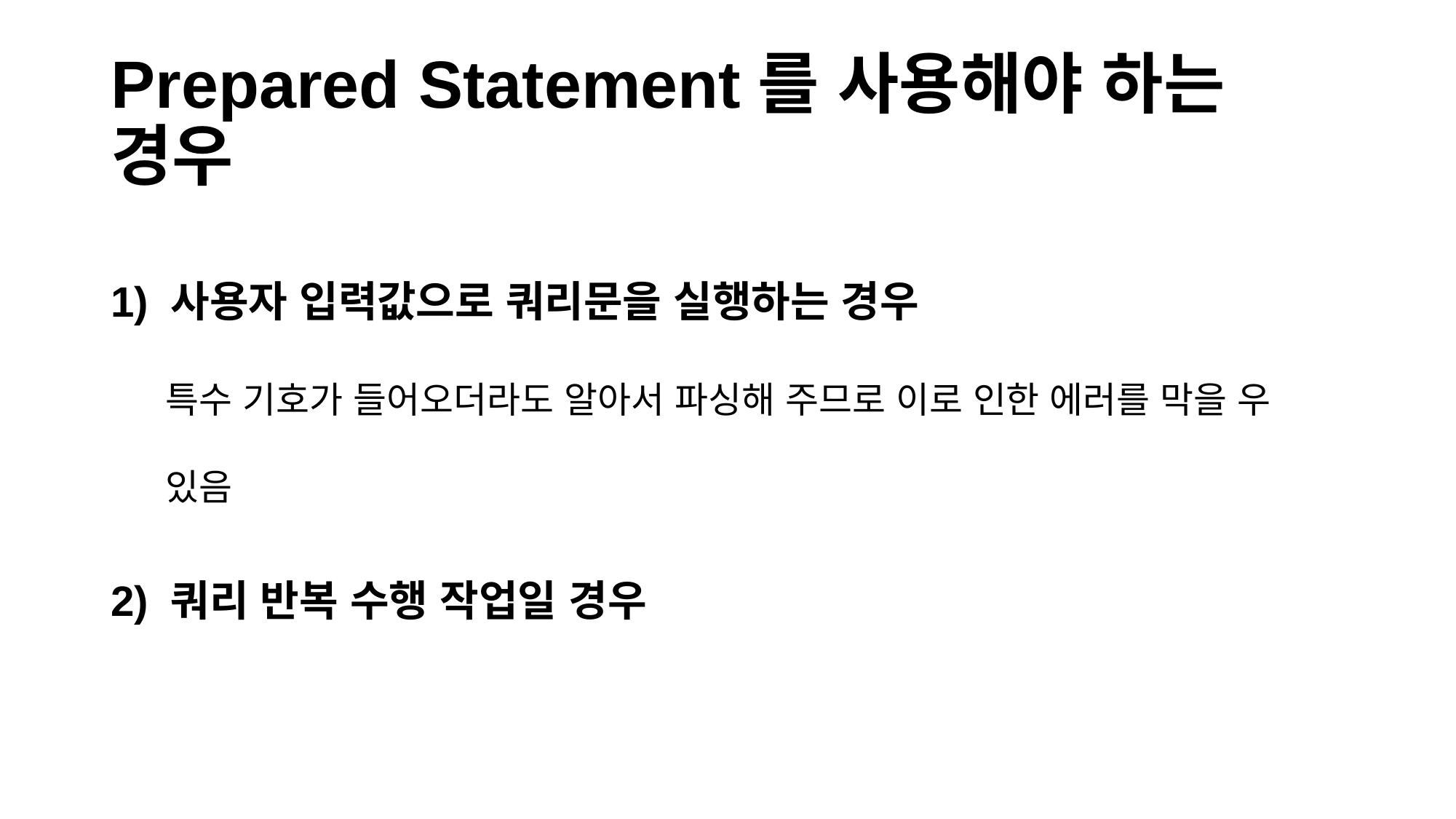

# Prepared Statement를 사용해야 하는 경우
1) 사용자 입력값으로 쿼리문을 실행하는 경우
특수 기호가 들어오더라도 알아서 파싱해 주므로 이로 인한 에러를 막을 우 있음
2) 쿼리 반복 수행 작업일 경우